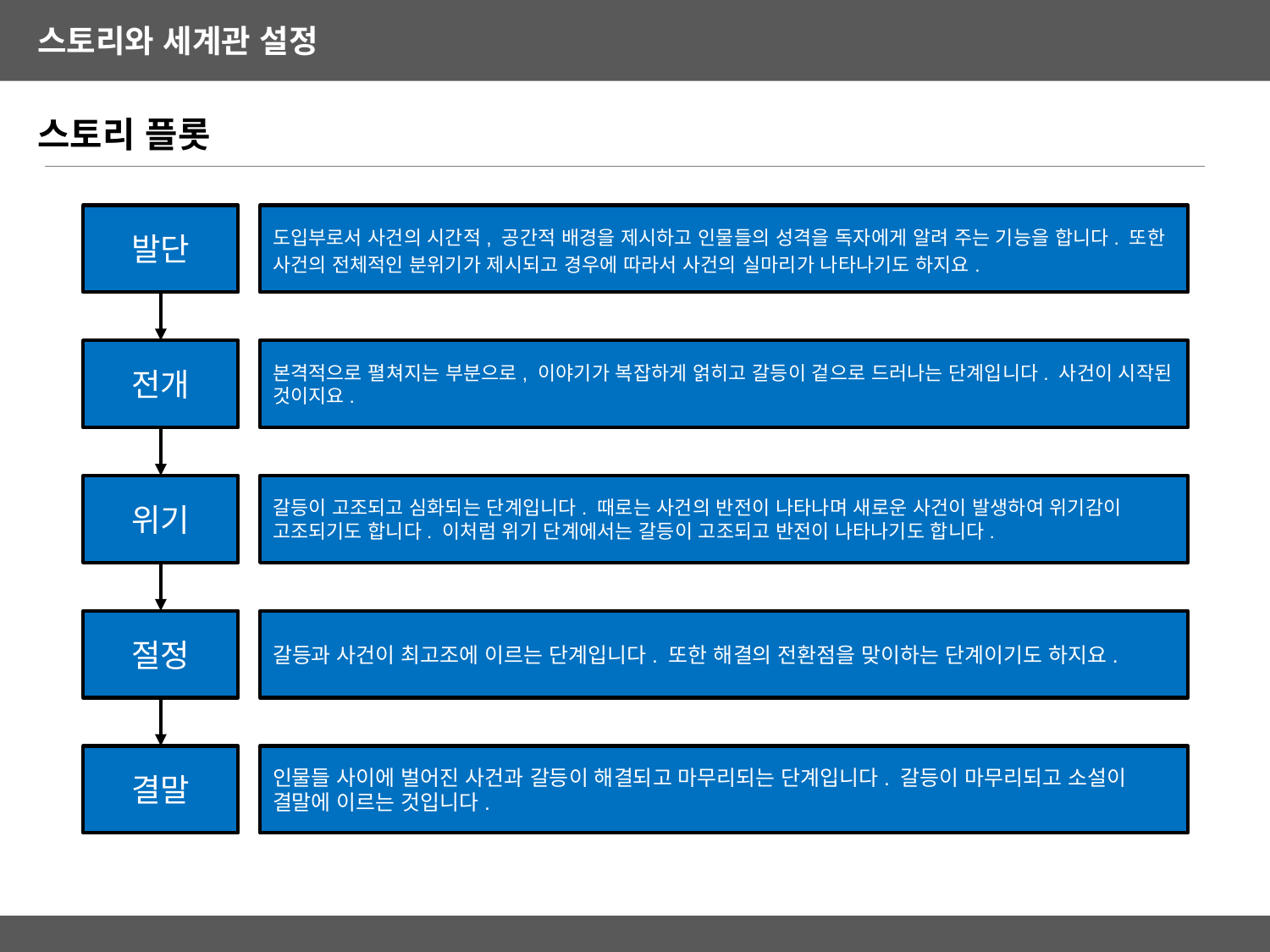

스토리 플롯
발단
도입부로서 사건의 시간적, 공간적 배경을 제시하고 인물들의 성격을 독자에게 알려 주는 기능을 합니다. 또한 사건의 전체적인 분위기가 제시되고 경우에 따라서 사건의 실마리가 나타나기도 하지요.
전개
본격적으로 펼쳐지는 부분으로, 이야기가 복잡하게 얽히고 갈등이 겉으로 드러나는 단계입니다. 사건이 시작된 것이지요.
위기
갈등이 고조되고 심화되는 단계입니다. 때로는 사건의 반전이 나타나며 새로운 사건이 발생하여 위기감이 고조되기도 합니다. 이처럼 위기 단계에서는 갈등이 고조되고 반전이 나타나기도 합니다.
절정
갈등과 사건이 최고조에 이르는 단계입니다. 또한 해결의 전환점을 맞이하는 단계이기도 하지요.
결말
인물들 사이에 벌어진 사건과 갈등이 해결되고 마무리되는 단계입니다. 갈등이 마무리되고 소설이 결말에 이르는 것입니다.